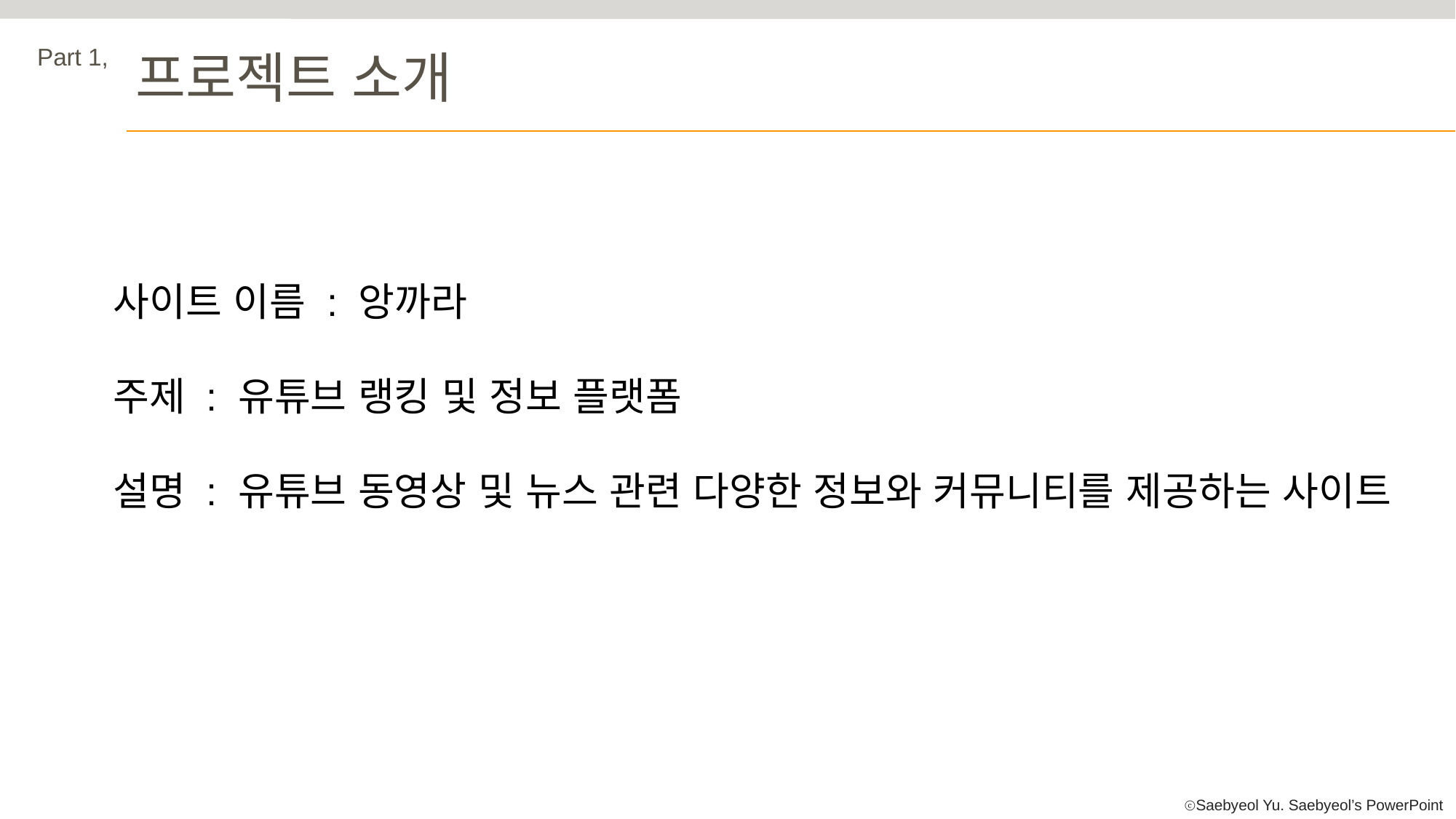

Part 1,
프로젝트 소개
사이트 이름 : 앙까라

주제 : 유튜브 랭킹 및 정보 플랫폼

설명 : 유튜브 동영상 및 뉴스 관련 다양한 정보와 커뮤니티를 제공하는 사이트